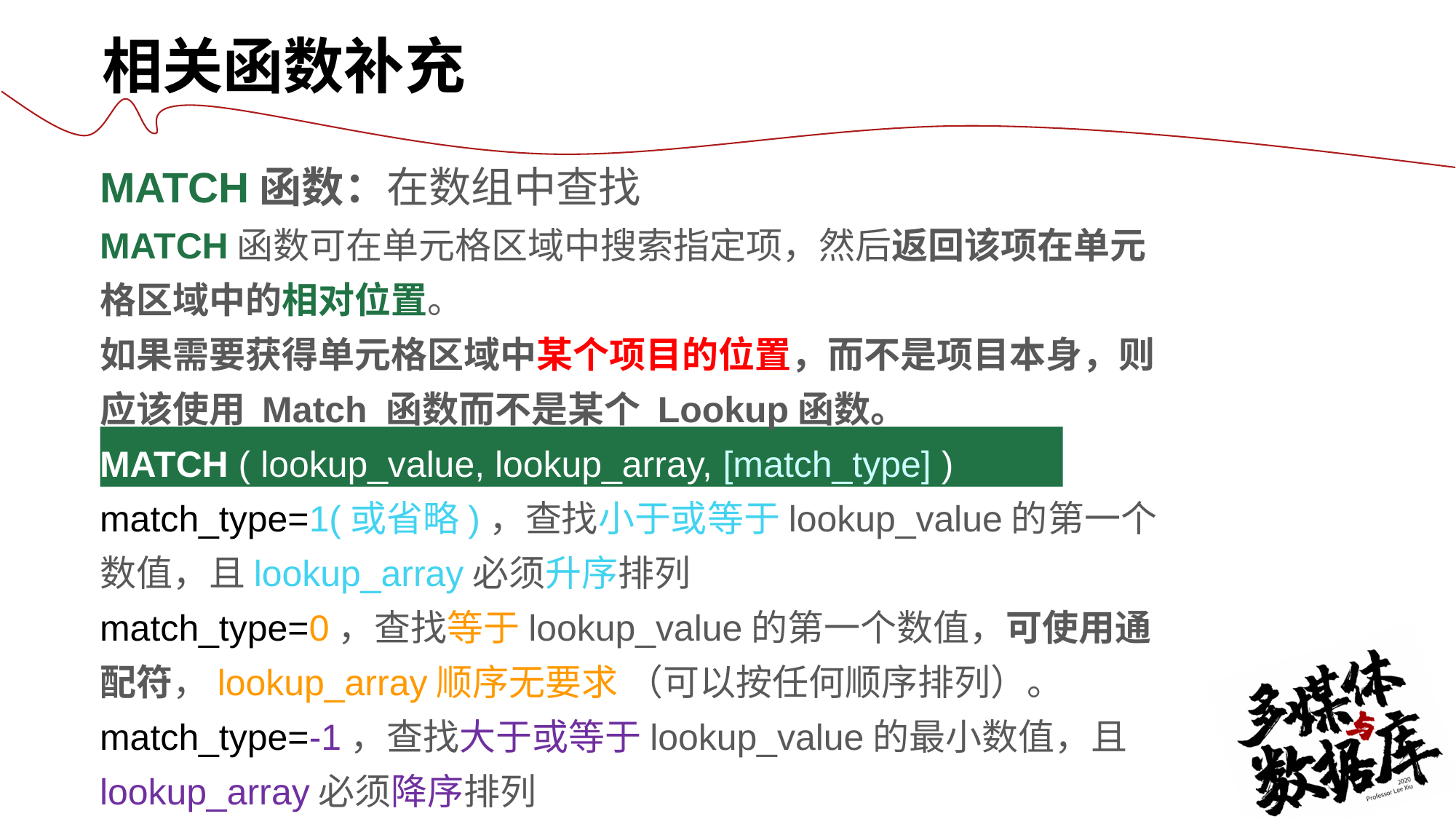

相关函数补充
MATCH函数：在数组中查找
MATCH函数可在单元格区域中搜索指定项，然后返回该项在单元格区域中的相对位置。
如果需要获得单元格区域中某个项目的位置，而不是项目本身，则应该使用 Match 函数而不是某个 Lookup函数。
MATCH ( lookup_value, lookup_array, [match_type] )
match_type=1(或省略)，查找小于或等于lookup_value的第一个数值，且lookup_array必须升序排列
match_type=0，查找等于lookup_value的第一个数值，可使用通配符，lookup_array顺序无要求 （可以按任何顺序排列）。
match_type=-1，查找大于或等于lookup_value的最小数值，且lookup_array必须降序排列